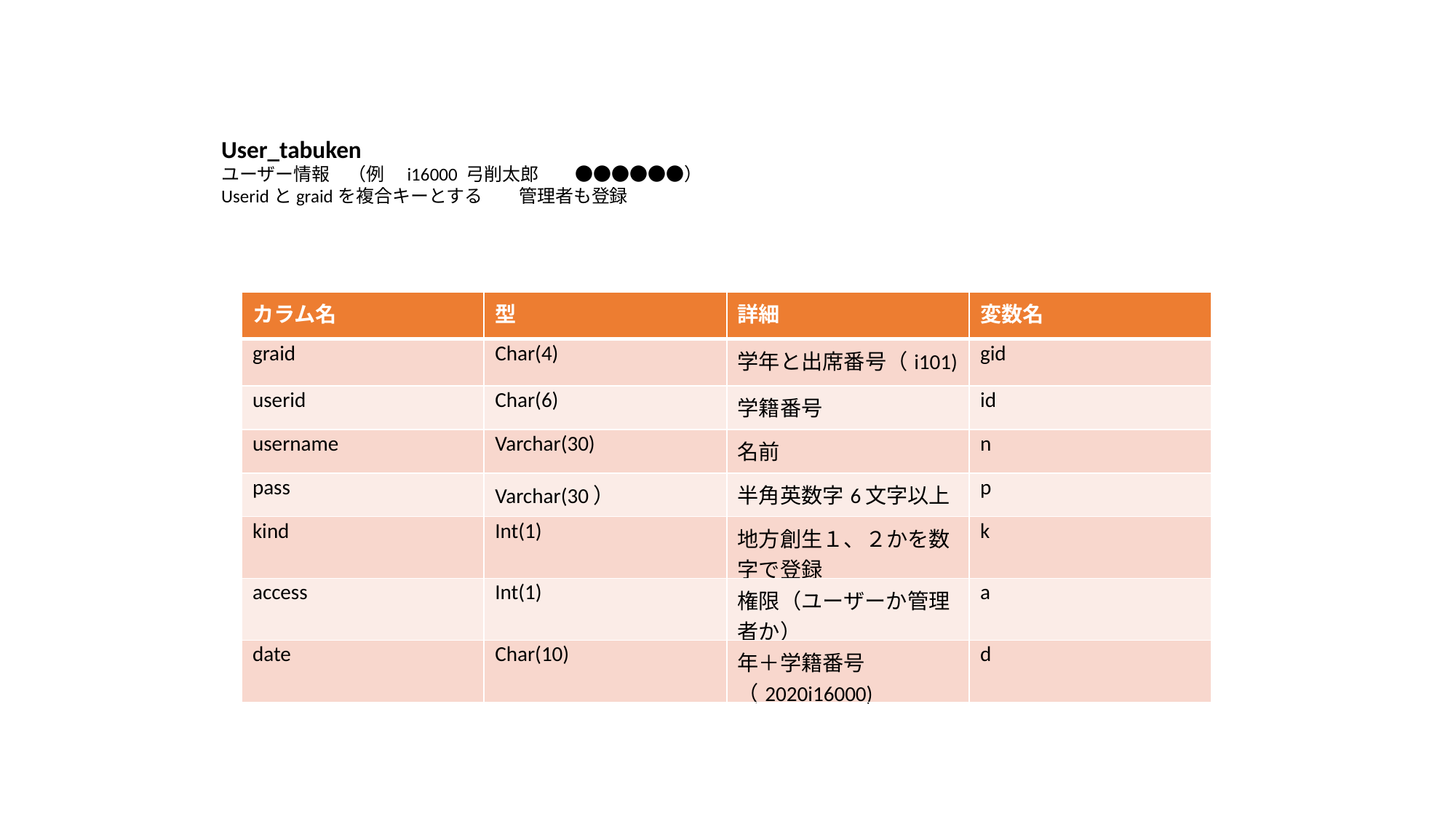

User_tabuken
ユーザー情報　（例　i16000 弓削太郎　　●●●●●●）
Useridとgraidを複合キーとする　　管理者も登録
| カラム名 | 型 | 詳細 | 変数名 |
| --- | --- | --- | --- |
| graid | Char(4) | 学年と出席番号（i101) | gid |
| userid | Char(6) | 学籍番号 | id |
| username | Varchar(30) | 名前 | n |
| pass | Varchar(30） | 半角英数字6文字以上 | p |
| kind | Int(1) | 地方創生１、２かを数字で登録 | k |
| access | Int(1) | 権限（ユーザーか管理者か） | a |
| date | Char(10) | 年＋学籍番号（2020i16000) | d |